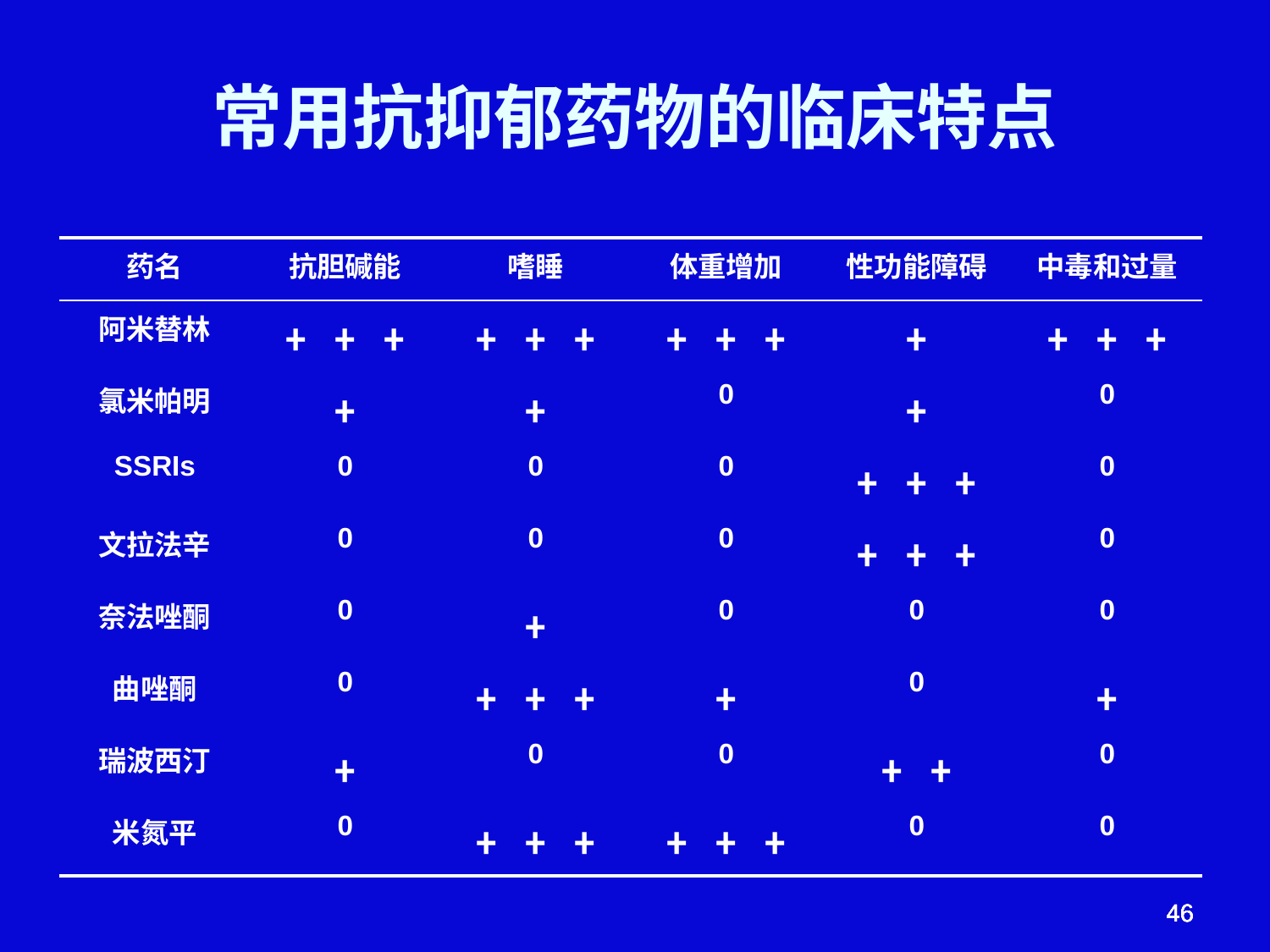

# 常用抗抑郁药物的临床特点
| 药名 | 抗胆碱能 | 嗜睡 | 体重增加 | 性功能障碍 | 中毒和过量 |
| --- | --- | --- | --- | --- | --- |
| 阿米替林 | ﹢﹢﹢ | ﹢﹢﹢ | ﹢﹢﹢ | ﹢ | ﹢﹢﹢ |
| 氯米帕明 | ﹢ | ﹢ | 0 | ﹢ | 0 |
| SSRIs | 0 | 0 | 0 | ﹢﹢﹢ | 0 |
| 文拉法辛 | 0 | 0 | 0 | ﹢﹢﹢ | 0 |
| 奈法唑酮 | 0 | ﹢ | 0 | 0 | 0 |
| 曲唑酮 | 0 | ﹢﹢﹢ | ﹢ | 0 | ﹢ |
| 瑞波西汀 | ﹢ | 0 | 0 | ﹢﹢ | 0 |
| 米氮平 | 0 | ﹢﹢﹢ | ﹢﹢﹢ | 0 | 0 |
46
46
46
46
46
46